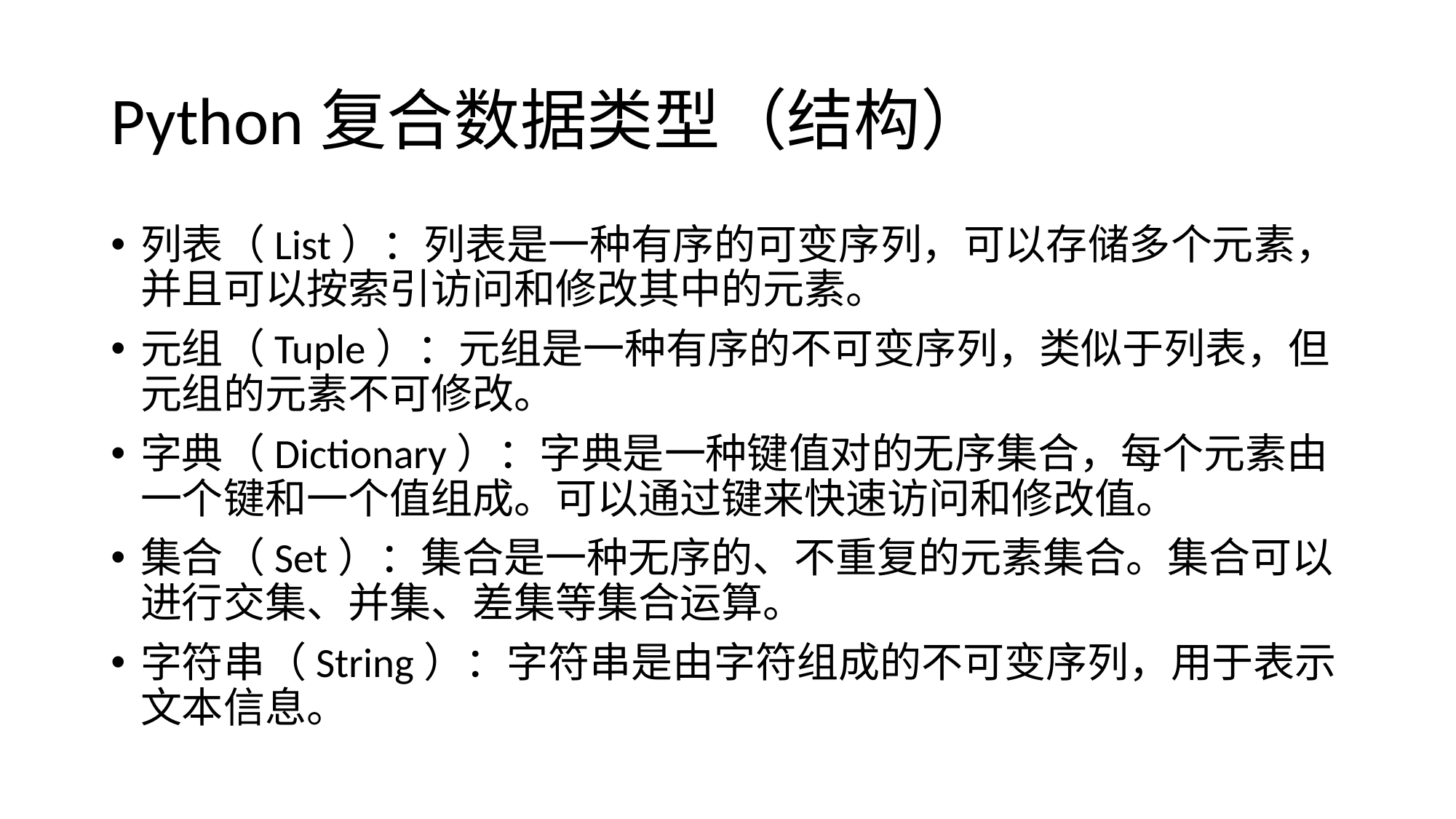

# Python复合数据类型（结构）
列表（List）：列表是一种有序的可变序列，可以存储多个元素，并且可以按索引访问和修改其中的元素。
元组（Tuple）：元组是一种有序的不可变序列，类似于列表，但元组的元素不可修改。
字典（Dictionary）：字典是一种键值对的无序集合，每个元素由一个键和一个值组成。可以通过键来快速访问和修改值。
集合（Set）：集合是一种无序的、不重复的元素集合。集合可以进行交集、并集、差集等集合运算。
字符串（String）：字符串是由字符组成的不可变序列，用于表示文本信息。